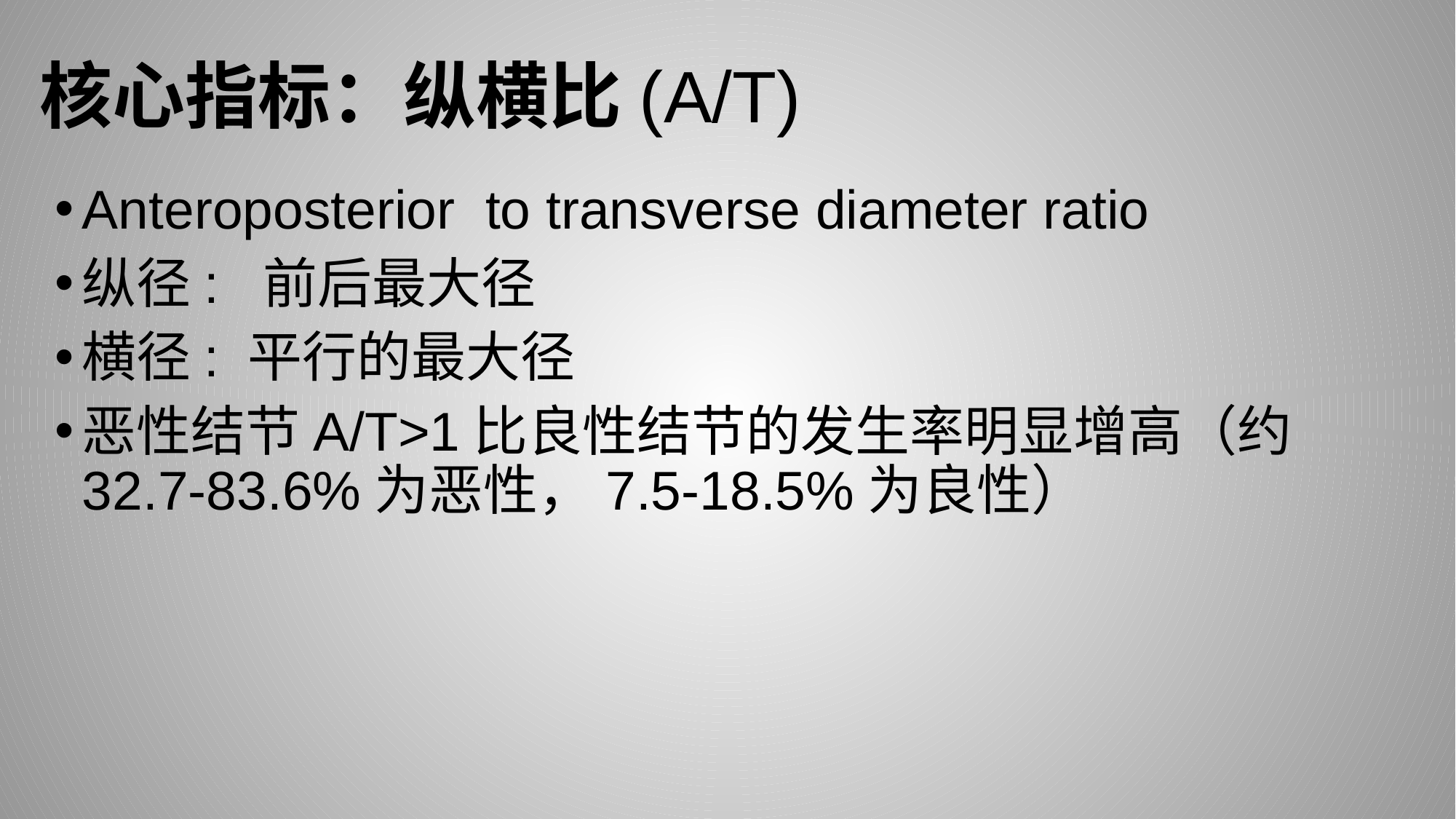

# 核心指标：纵横比(A/T)
Anteroposterior  to transverse diameter ratio
纵径:  前后最大径
横径: 平行的最大径
恶性结节A/T>1比良性结节的发生率明显增高（约32.7-83.6%为恶性，7.5-18.5%为良性）